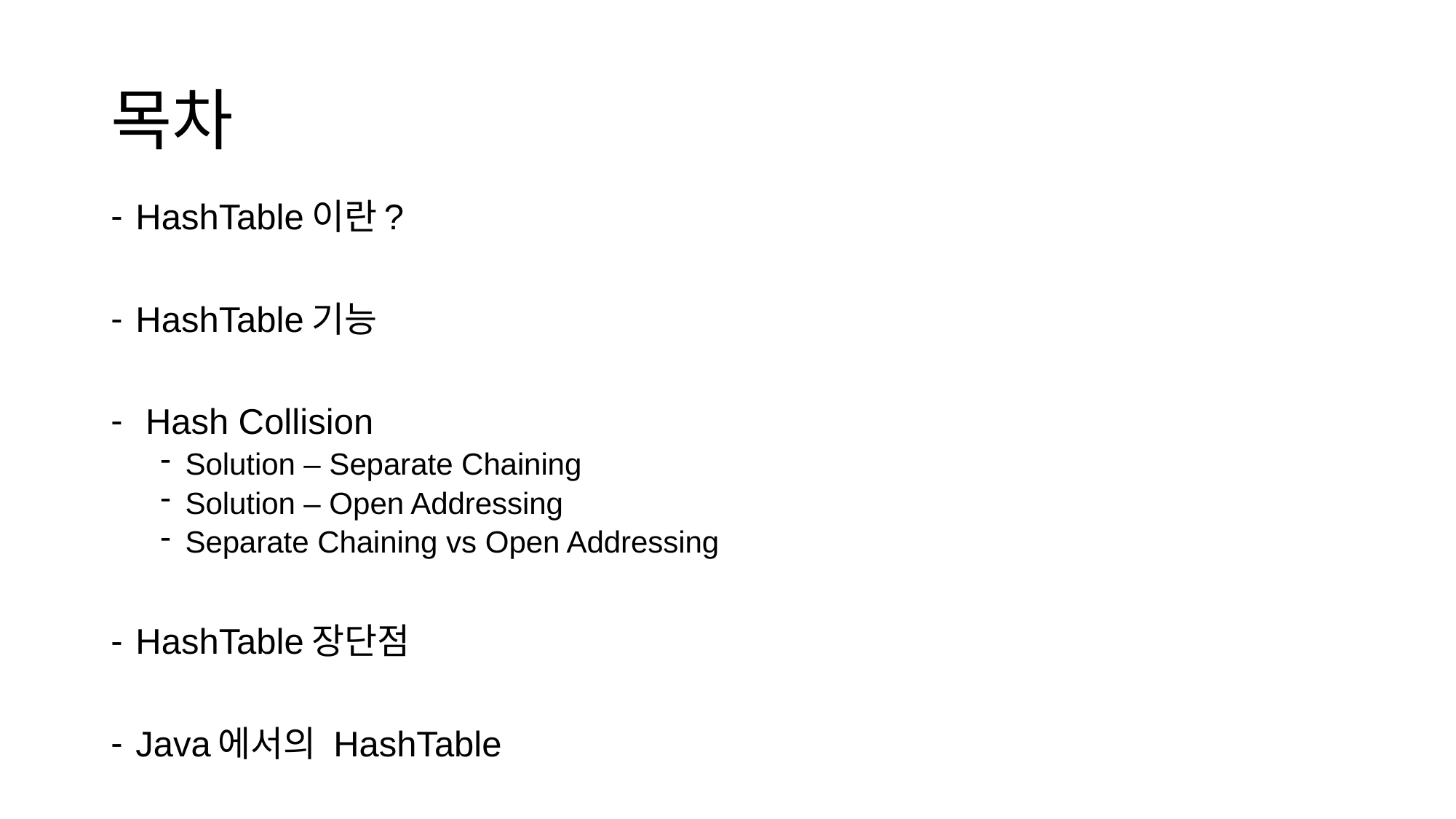

# 목차

HashTable이란?

HashTable기능

 Hash Collision
Solution – Separate Chaining
Solution – Open Addressing
Separate Chaining vs Open Addressing

HashTable장단점

Java에서의 HashTable